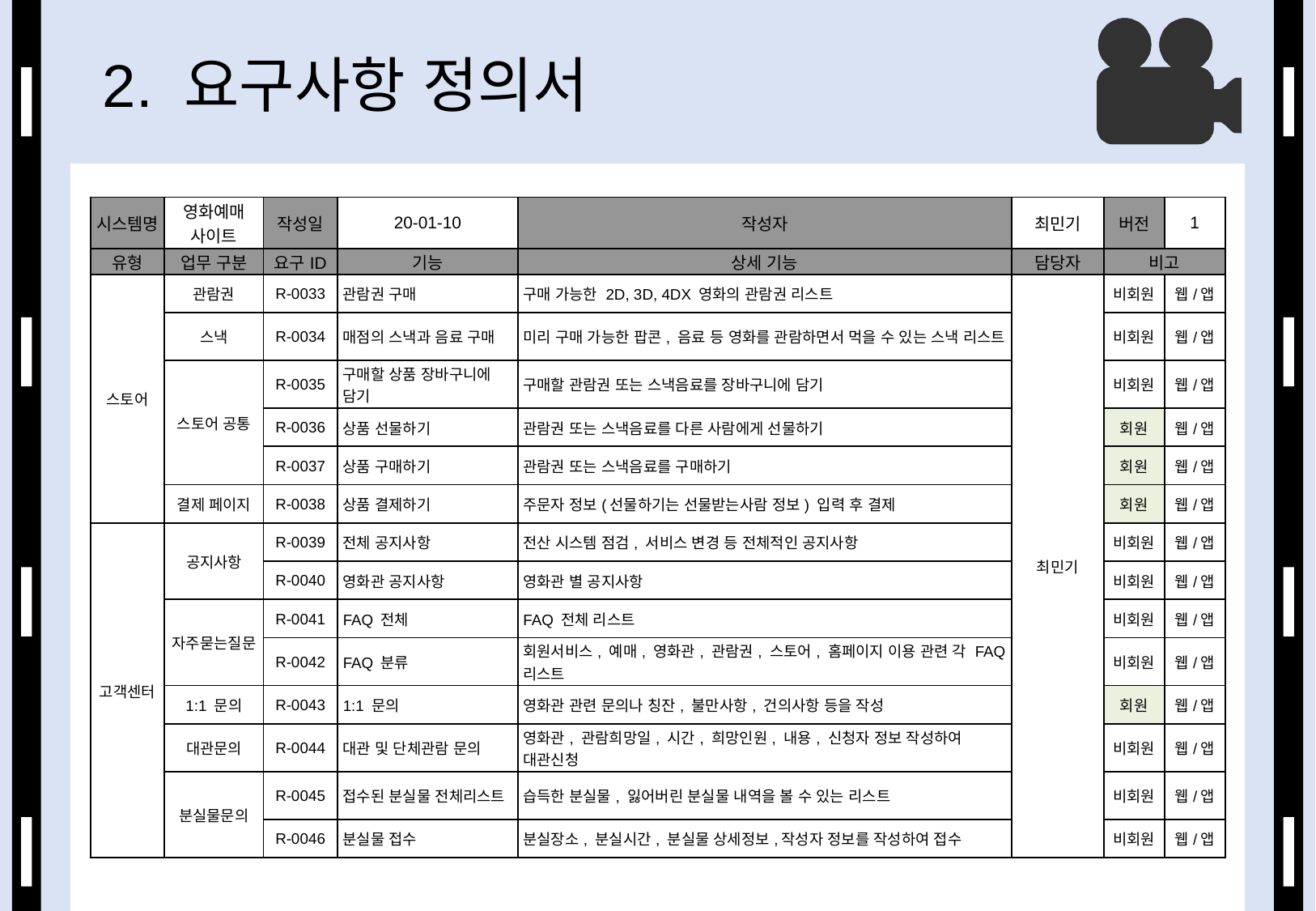

# 2. 요구사항 정의서

| 시스템명 | 영화예매 사이트 | 작성일 | 20-01-10 | 작성자 | 최민기 | 버전 | 1 |
| --- | --- | --- | --- | --- | --- | --- | --- |
| 유형 | 업무 구분 | 요구ID | 기능 | 상세 기능 | 담당자 | 비고 |  |
| 스토어 | 관람권 | R-0033 | 관람권 구매 | 구매 가능한 2D, 3D, 4DX 영화의 관람권 리스트 | 최민기 | 비회원 | 웹/앱 |
|  | 스낵 | R-0034 | 매점의 스낵과 음료 구매 | 미리 구매 가능한 팝콘, 음료 등 영화를 관람하면서 먹을 수 있는 스낵 리스트 |  | 비회원 | 웹/앱 |
|  | 스토어 공통 | R-0035 | 구매할 상품 장바구니에 담기 | 구매할 관람권 또는 스낵음료를 장바구니에 담기 |  | 비회원 | 웹/앱 |
|  |  | R-0036 | 상품 선물하기 | 관람권 또는 스낵음료를 다른 사람에게 선물하기 |  | 회원 | 웹/앱 |
|  |  | R-0037 | 상품 구매하기 | 관람권 또는 스낵음료를 구매하기 |  | 회원 | 웹/앱 |
|  | 결제 페이지 | R-0038 | 상품 결제하기 | 주문자 정보(선물하기는 선물받는사람 정보) 입력 후 결제 |  | 회원 | 웹/앱 |
| 고객센터 | 공지사항 | R-0039 | 전체 공지사항 | 전산 시스템 점검, 서비스 변경 등 전체적인 공지사항 |  | 비회원 | 웹/앱 |
|  |  | R-0040 | 영화관 공지사항 | 영화관 별 공지사항 |  | 비회원 | 웹/앱 |
|  | 자주묻는질문 | R-0041 | FAQ 전체 | FAQ 전체 리스트 |  | 비회원 | 웹/앱 |
|  |  | R-0042 | FAQ 분류 | 회원서비스, 예매, 영화관, 관람권, 스토어, 홈페이지 이용 관련 각 FAQ 리스트 |  | 비회원 | 웹/앱 |
|  | 1:1 문의 | R-0043 | 1:1 문의 | 영화관 관련 문의나 칭잔, 불만사항, 건의사항 등을 작성 |  | 회원 | 웹/앱 |
|  | 대관문의 | R-0044 | 대관 및 단체관람 문의 | 영화관, 관람희망일, 시간, 희망인원, 내용, 신청자 정보 작성하여 대관신청 |  | 비회원 | 웹/앱 |
|  | 분실물문의 | R-0045 | 접수된 분실물 전체리스트 | 습득한 분실물, 잃어버린 분실물 내역을 볼 수 있는 리스트 |  | 비회원 | 웹/앱 |
|  |  | R-0046 | 분실물 접수 | 분실장소, 분실시간, 분실물 상세정보,작성자 정보를 작성하여 접수 |  | 비회원 | 웹/앱 |